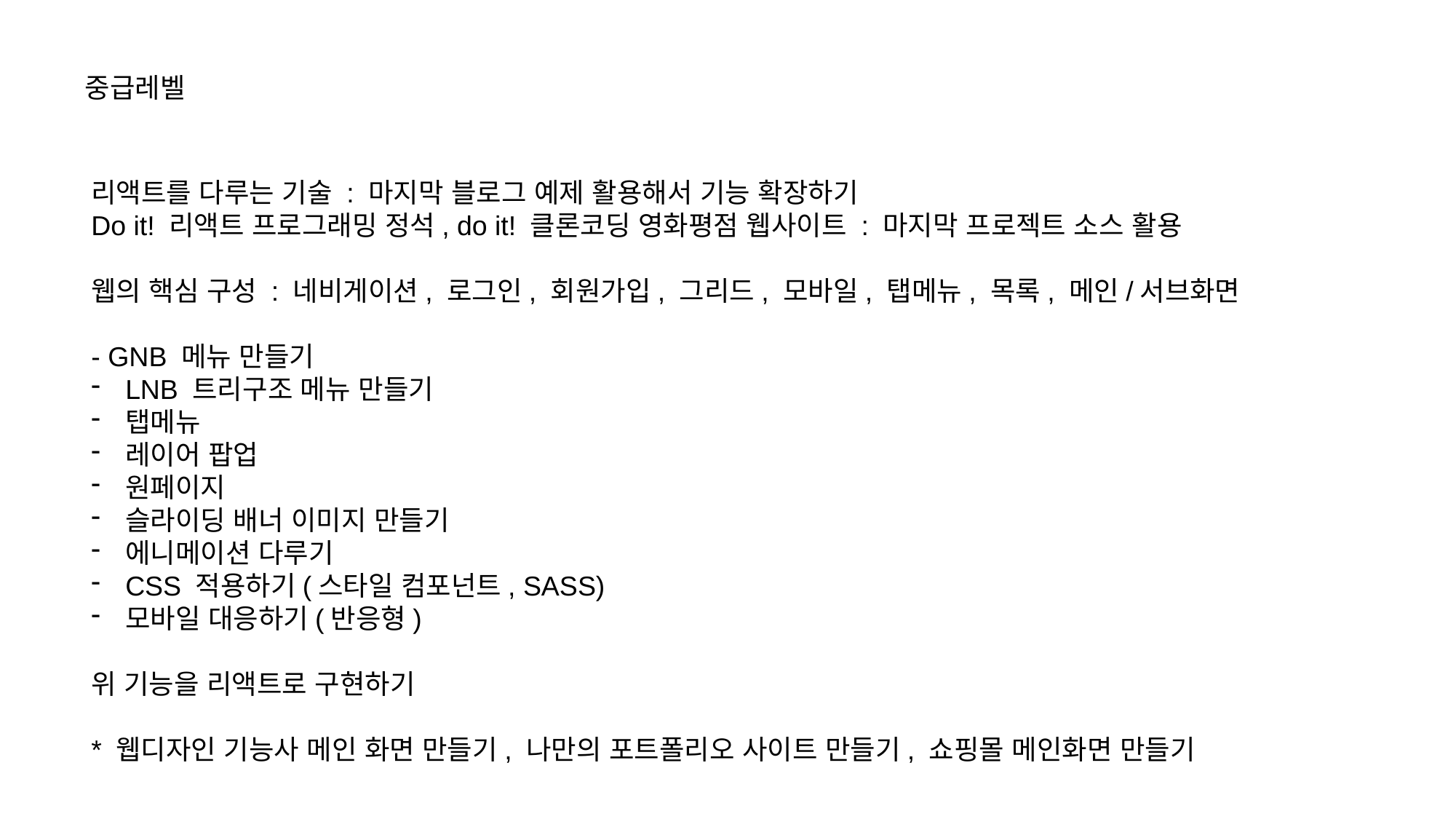

중급레벨
리액트를 다루는 기술 : 마지막 블로그 예제 활용해서 기능 확장하기
Do it! 리액트 프로그래밍 정석, do it! 클론코딩 영화평점 웹사이트 : 마지막 프로젝트 소스 활용

웹의 핵심 구성 : 네비게이션, 로그인, 회원가입, 그리드, 모바일, 탭메뉴, 목록, 메인/서브화면
- GNB 메뉴 만들기
LNB 트리구조 메뉴 만들기
탭메뉴
레이어 팝업
원페이지
슬라이딩 배너 이미지 만들기
에니메이션 다루기
CSS 적용하기(스타일 컴포넌트, SASS)
모바일 대응하기(반응형)

위 기능을 리액트로 구현하기

* 웹디자인 기능사 메인 화면 만들기, 나만의 포트폴리오 사이트 만들기, 쇼핑몰 메인화면 만들기